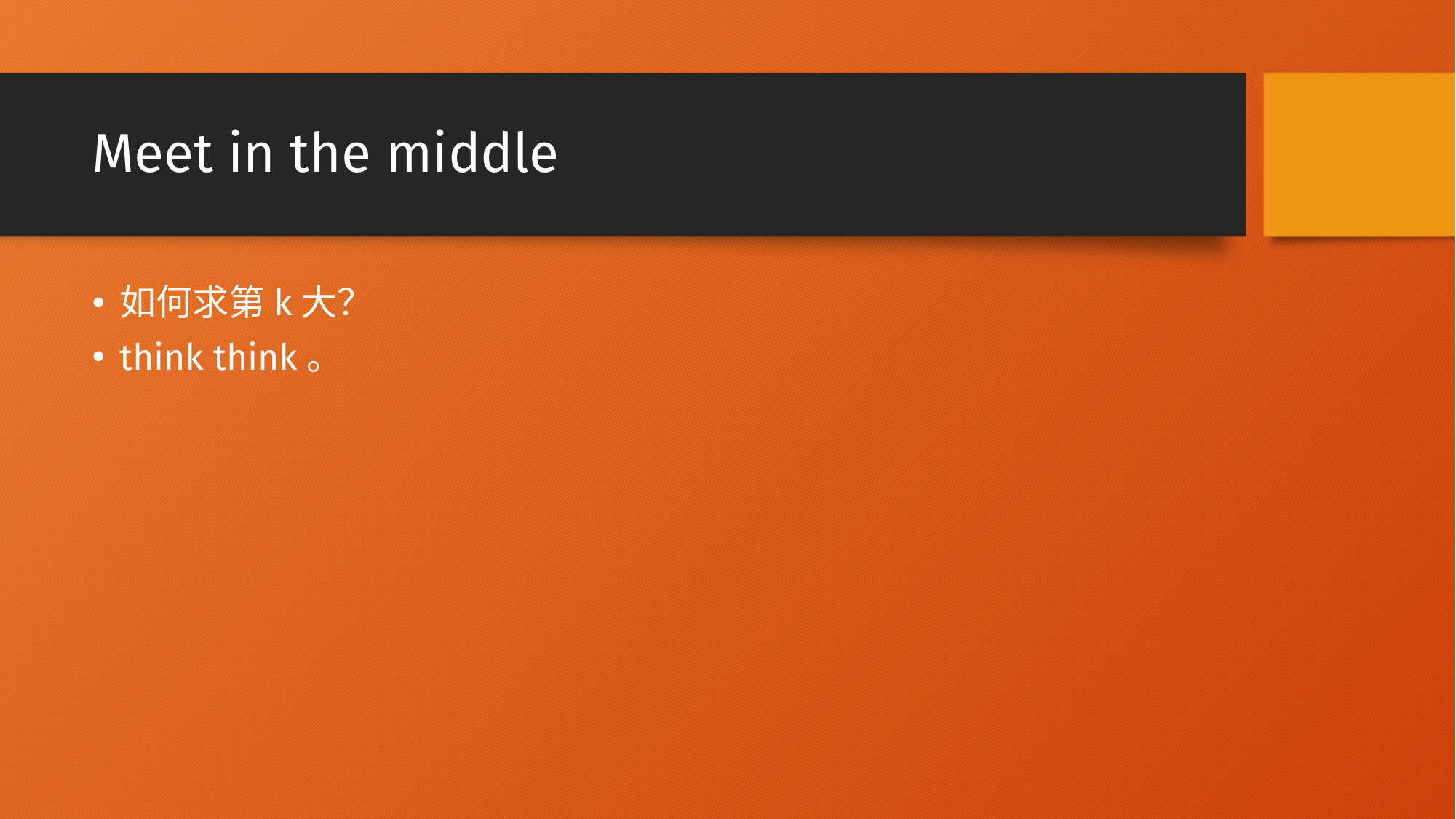

# Meet in the middle
如何求第k大？
think think。